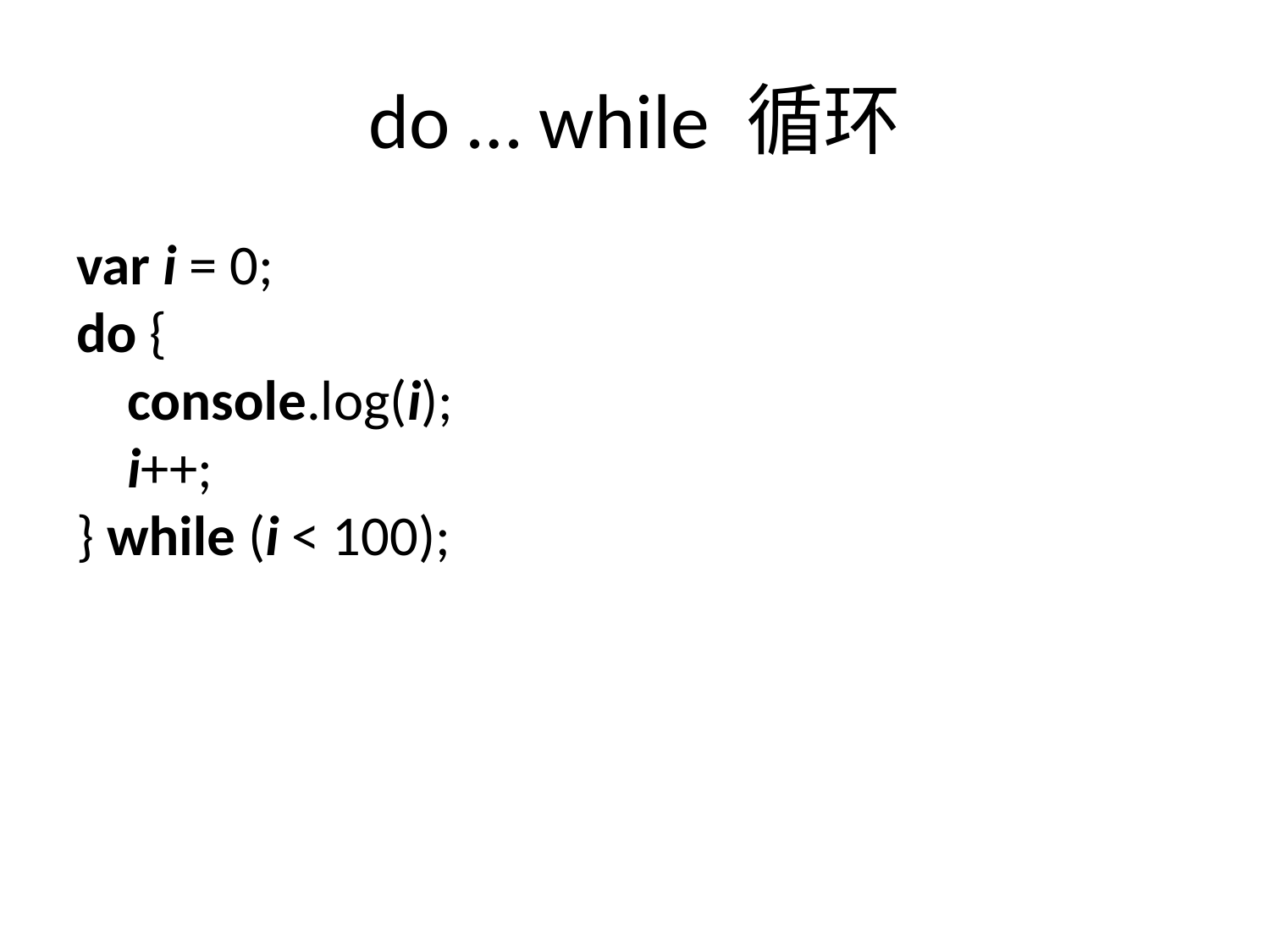

# do … while 循环
var i = 0;
do {
    console.log(i);
    i++;
} while (i < 100);